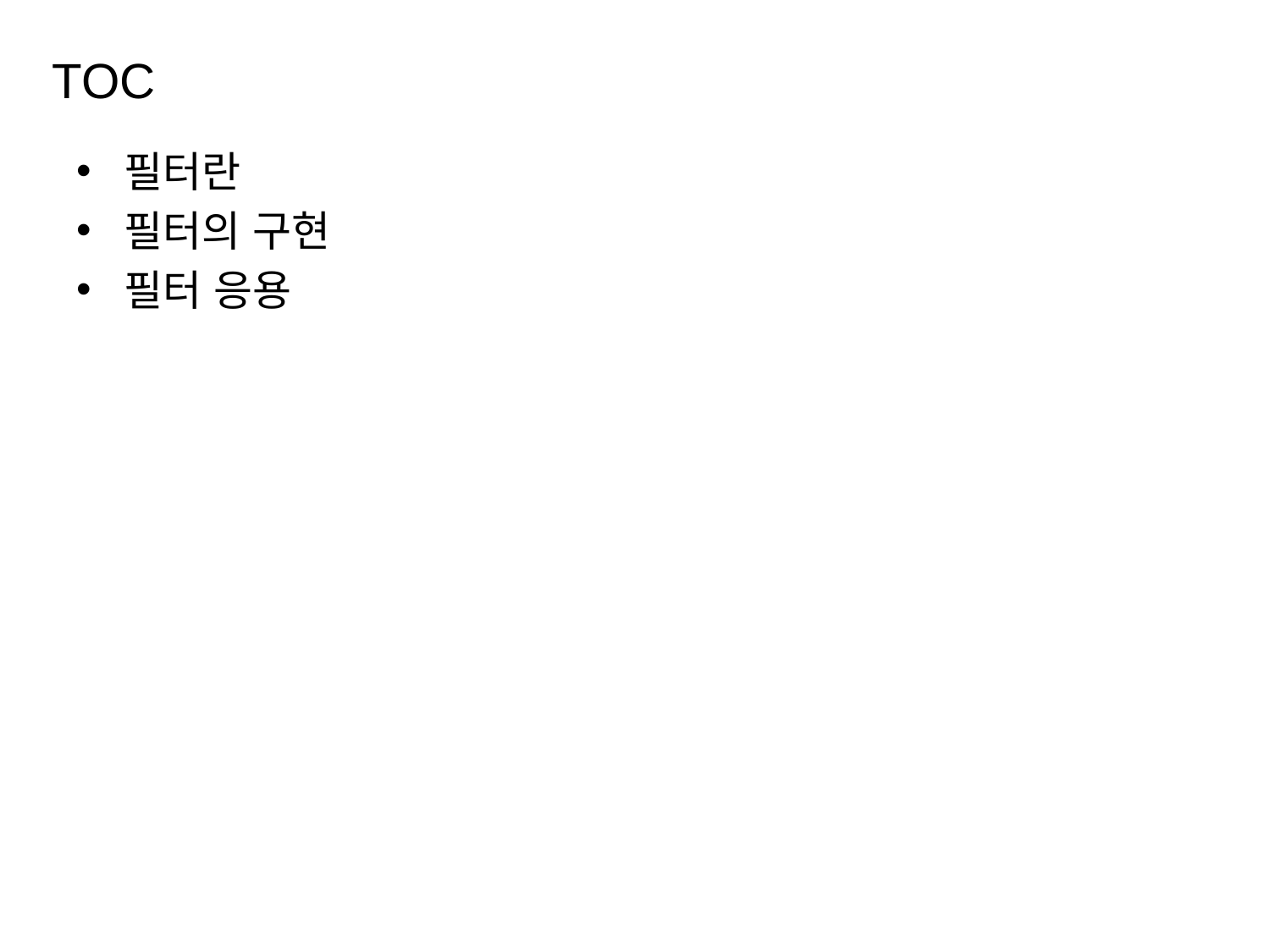

# TOC
필터란
필터의 구현
필터 응용